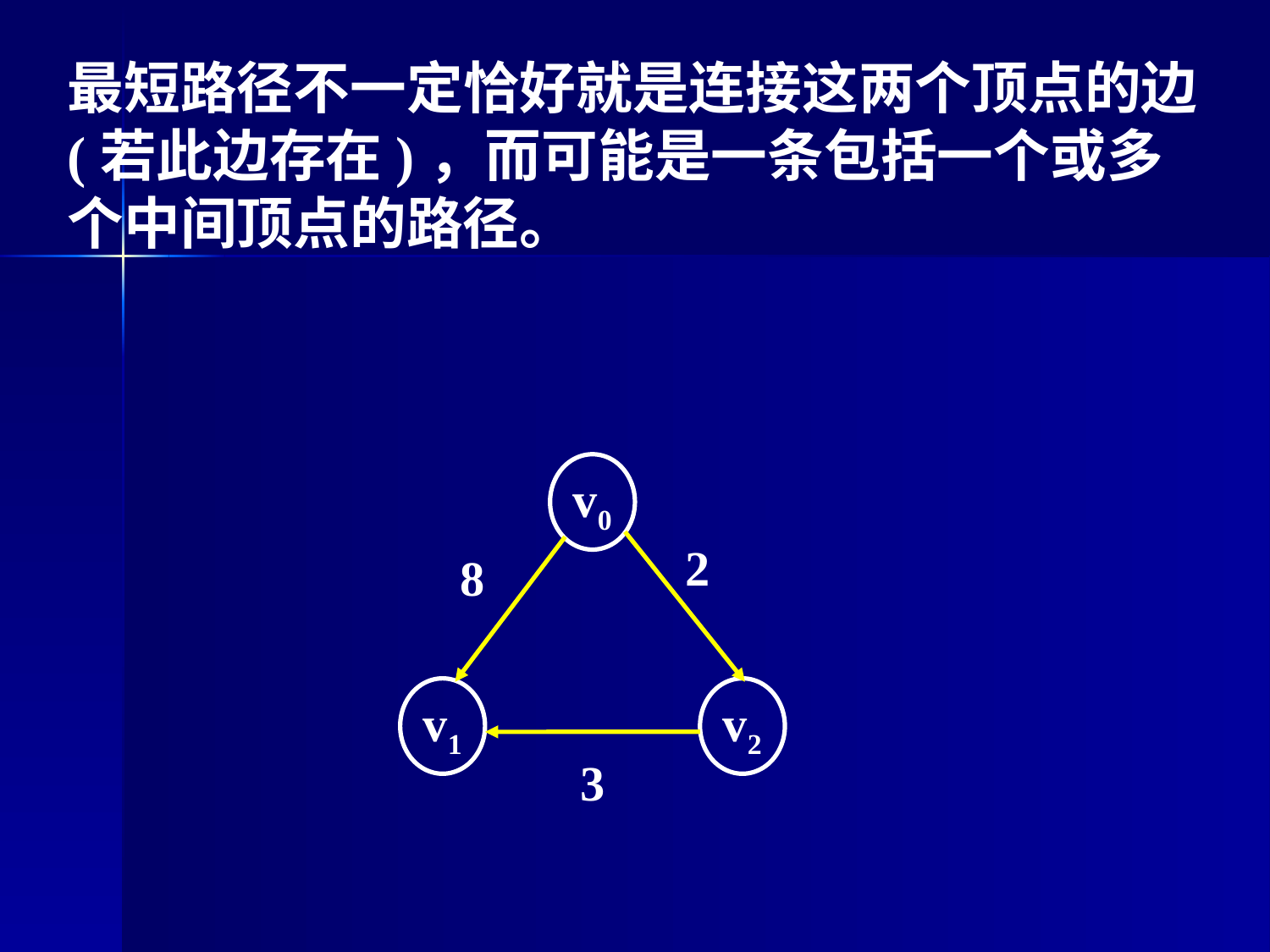

最短路径不一定恰好就是连接这两个顶点的边(若此边存在)，而可能是一条包括一个或多个中间顶点的路径。
v0

2
8
v1
v2

3